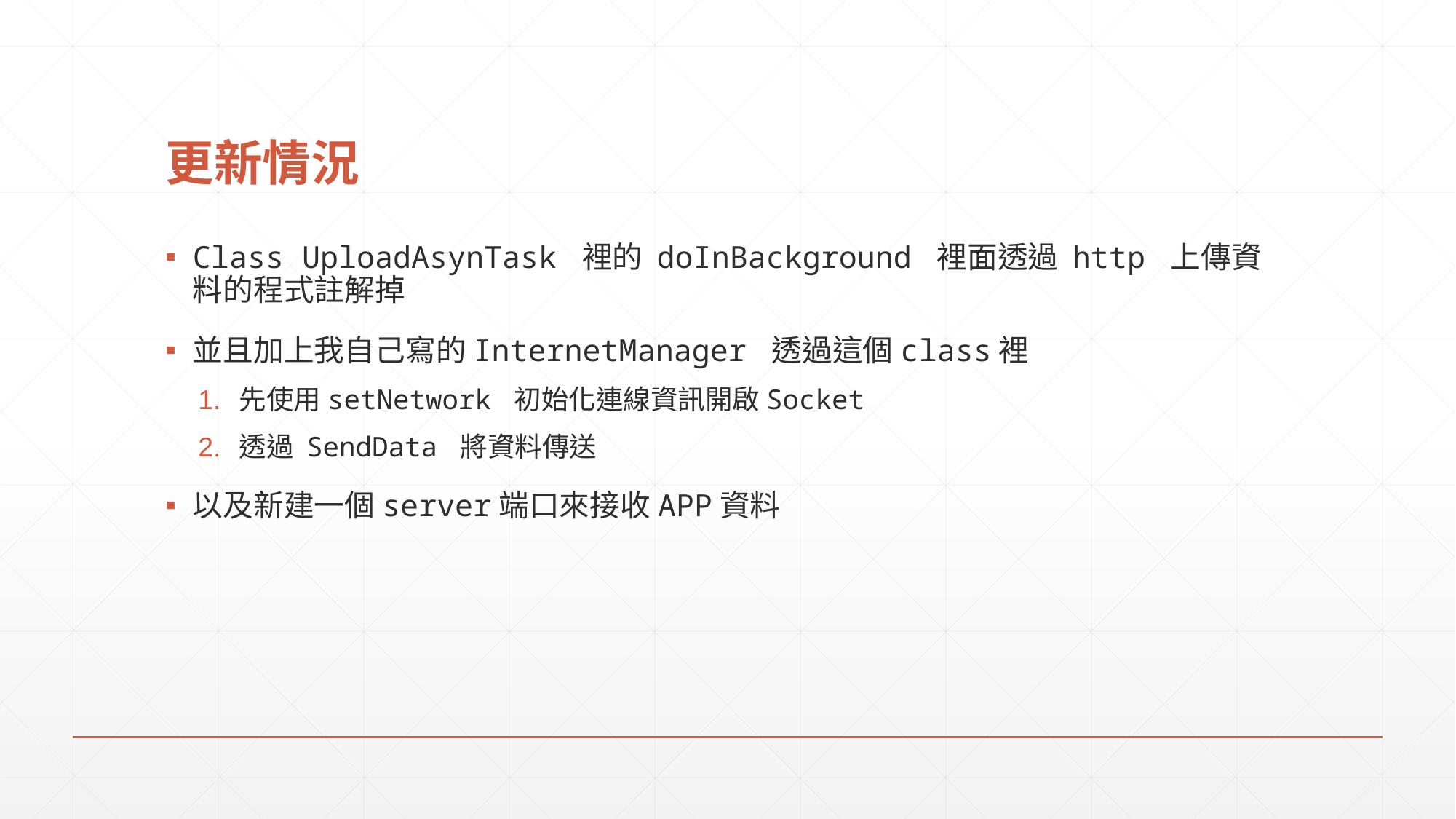

# 更新情況
Class UploadAsynTask 裡的 doInBackground 裡面透過 http 上傳資料的程式註解掉
並且加上我自己寫的InternetManager 透過這個class裡
先使用setNetwork 初始化連線資訊開啟Socket
透過 SendData 將資料傳送
以及新建一個server端口來接收APP資料